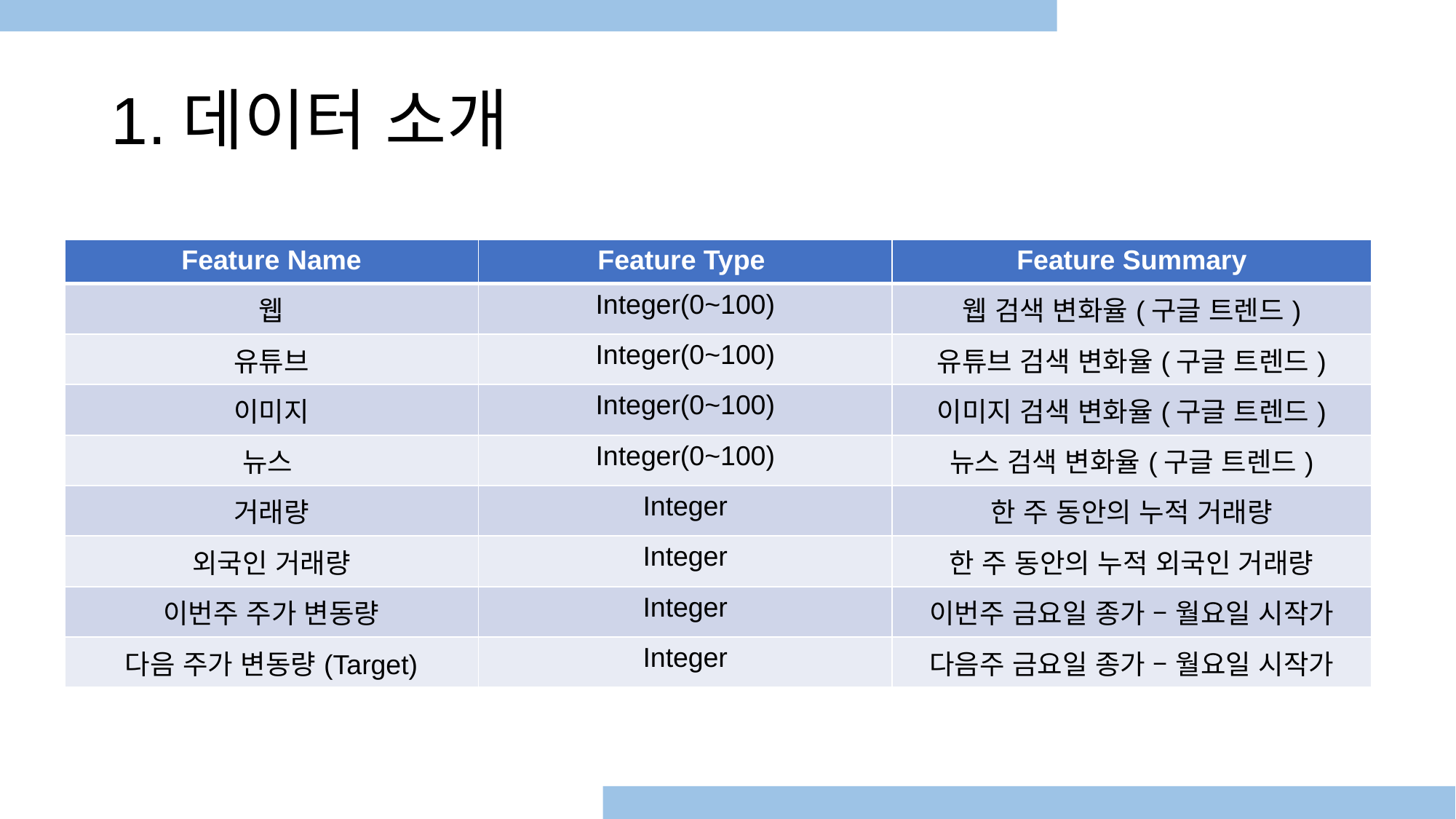

# 1.데이터 소개
| Feature Name | Feature Type | Feature Summary |
| --- | --- | --- |
| 웹 | Integer(0~100) | 웹 검색 변화율(구글 트렌드) |
| 유튜브 | Integer(0~100) | 유튜브 검색 변화율(구글 트렌드) |
| 이미지 | Integer(0~100) | 이미지 검색 변화율(구글 트렌드) |
| 뉴스 | Integer(0~100) | 뉴스 검색 변화율(구글 트렌드) |
| 거래량 | Integer | 한 주 동안의 누적 거래량 |
| 외국인 거래량 | Integer | 한 주 동안의 누적 외국인 거래량 |
| 이번주 주가 변동량 | Integer | 이번주 금요일 종가 – 월요일 시작가 |
| 다음 주가 변동량(Target) | Integer | 다음주 금요일 종가 – 월요일 시작가 |